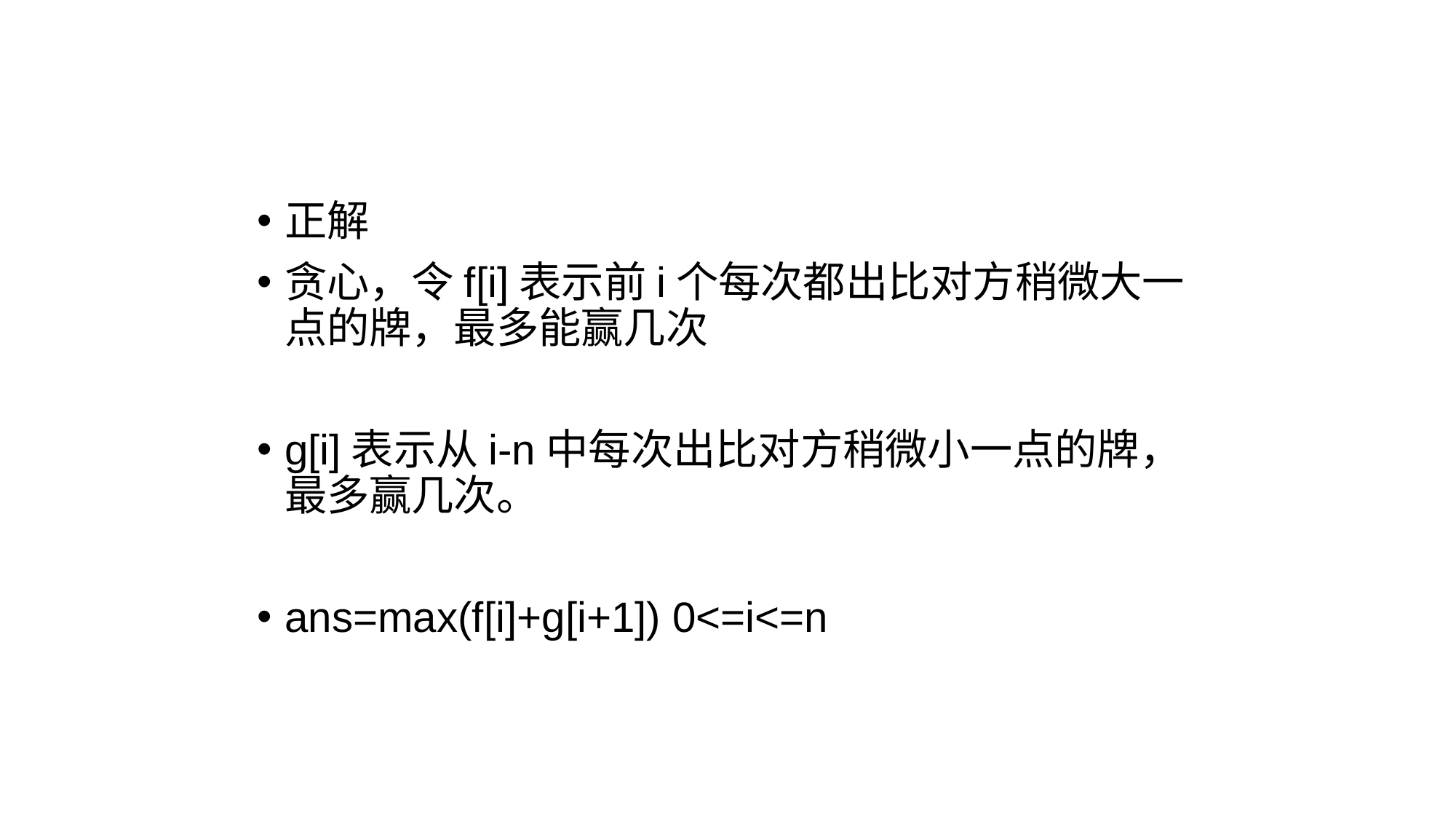

正解
贪心，令f[i]表示前i个每次都出比对方稍微大一点的牌，最多能赢几次

g[i]表示从i-n中每次出比对方稍微小一点的牌，最多赢几次。

ans=max(f[i]+g[i+1]) 0<=i<=n